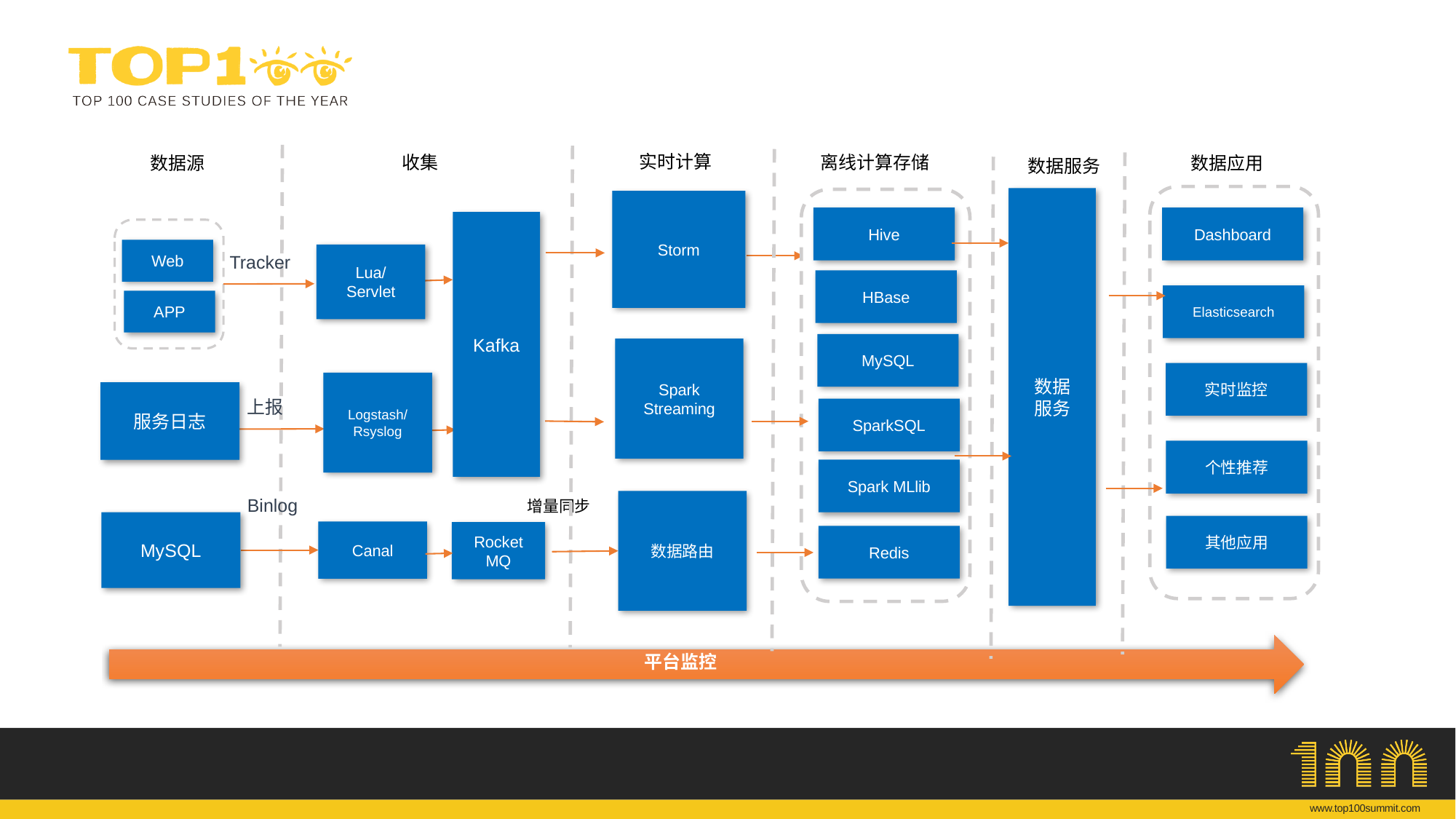

实时计算
离线计算存储
收集
数据源
数据应用
数据服务

数据
服务

Storm
Hive
Dashboard
Kafka

Web
Lua/
Servlet
Tracker
HBase
Elasticsearch
APP
MySQL
Spark
Streaming
实时监控
Logstash/
Rsyslog
服务日志
上报
SparkSQL
个性推荐
Spark MLlib
Binlog
增量同步
数据路由
MySQL
其他应用
Canal
Rocket
MQ
Redis

平台监控